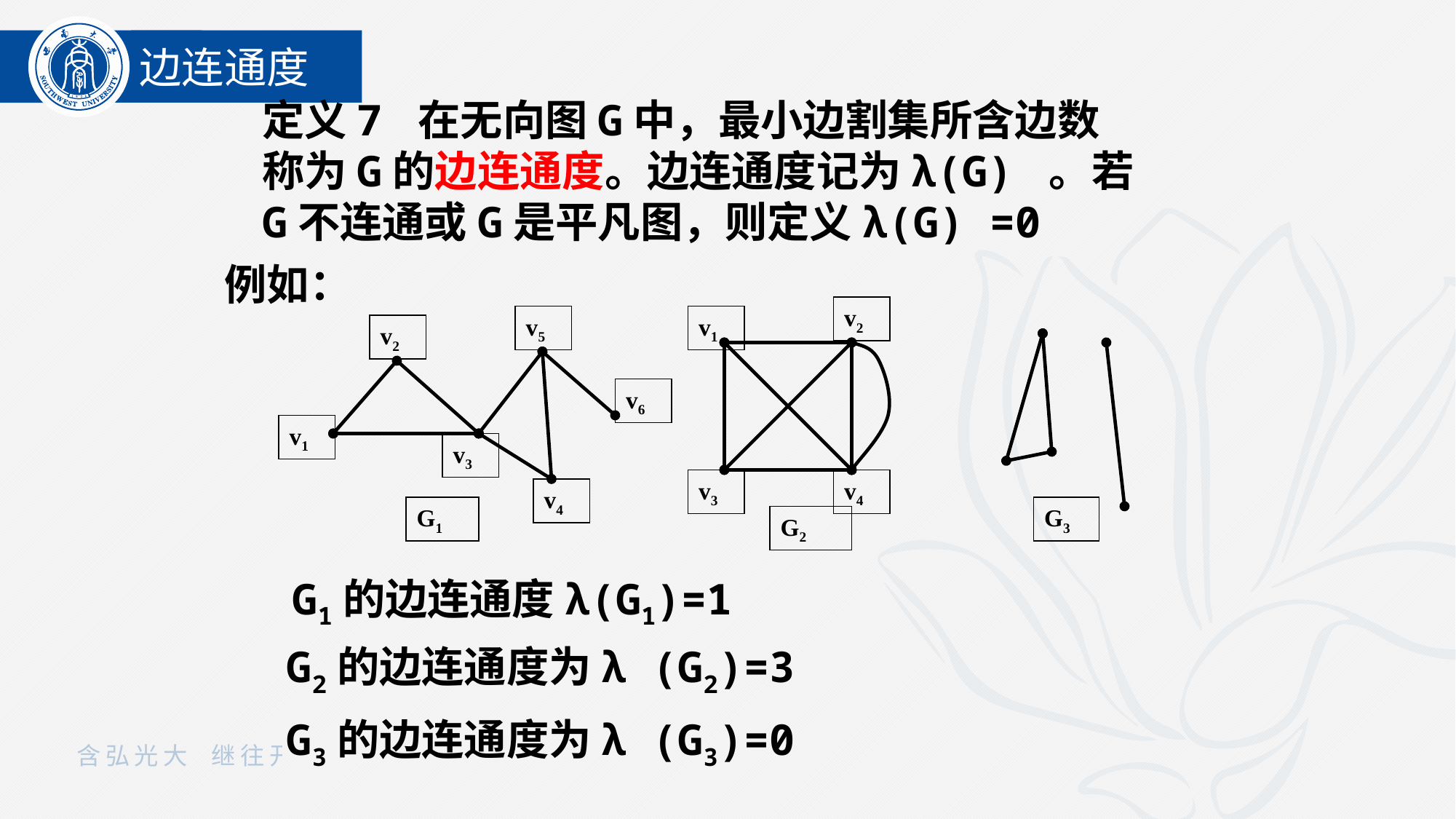

边连通度
定义7 在无向图G中，最小边割集所含边数称为G的边连通度。边连通度记为λ(G) 。若G不连通或G是平凡图，则定义λ(G) =0
    例如：
v2
v1

v3

v4
G2
v5
v2

v6
v1

v3

v4
G1

G3
     G1的边连通度λ(G1)=1
    G2的边连通度为λ (G2)=3
    G3的边连通度为λ (G3)=0